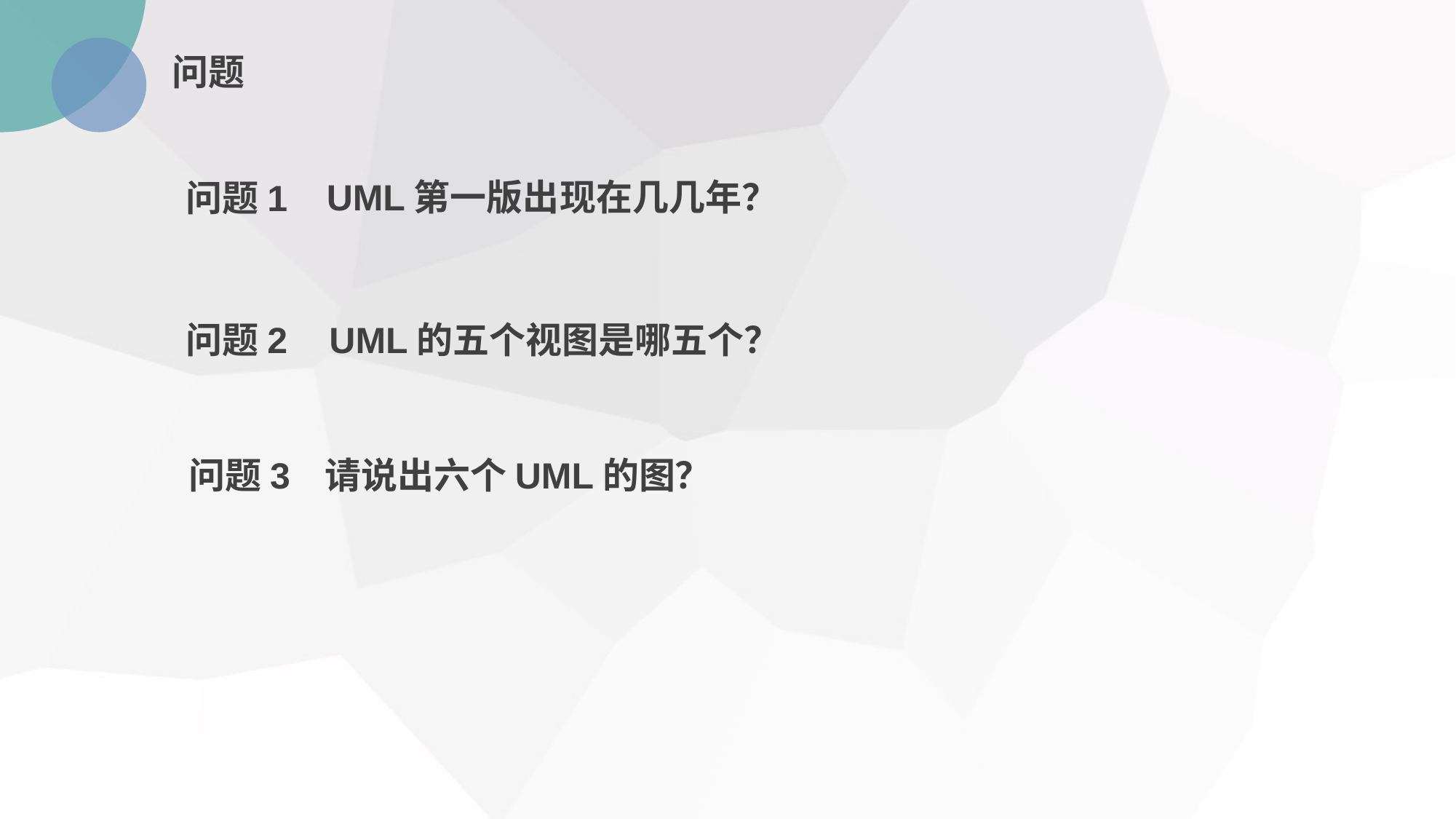

问题
UML第一版出现在几几年？
问题1
问题2
UML的五个视图是哪五个？
请说出六个UML的图？
问题3